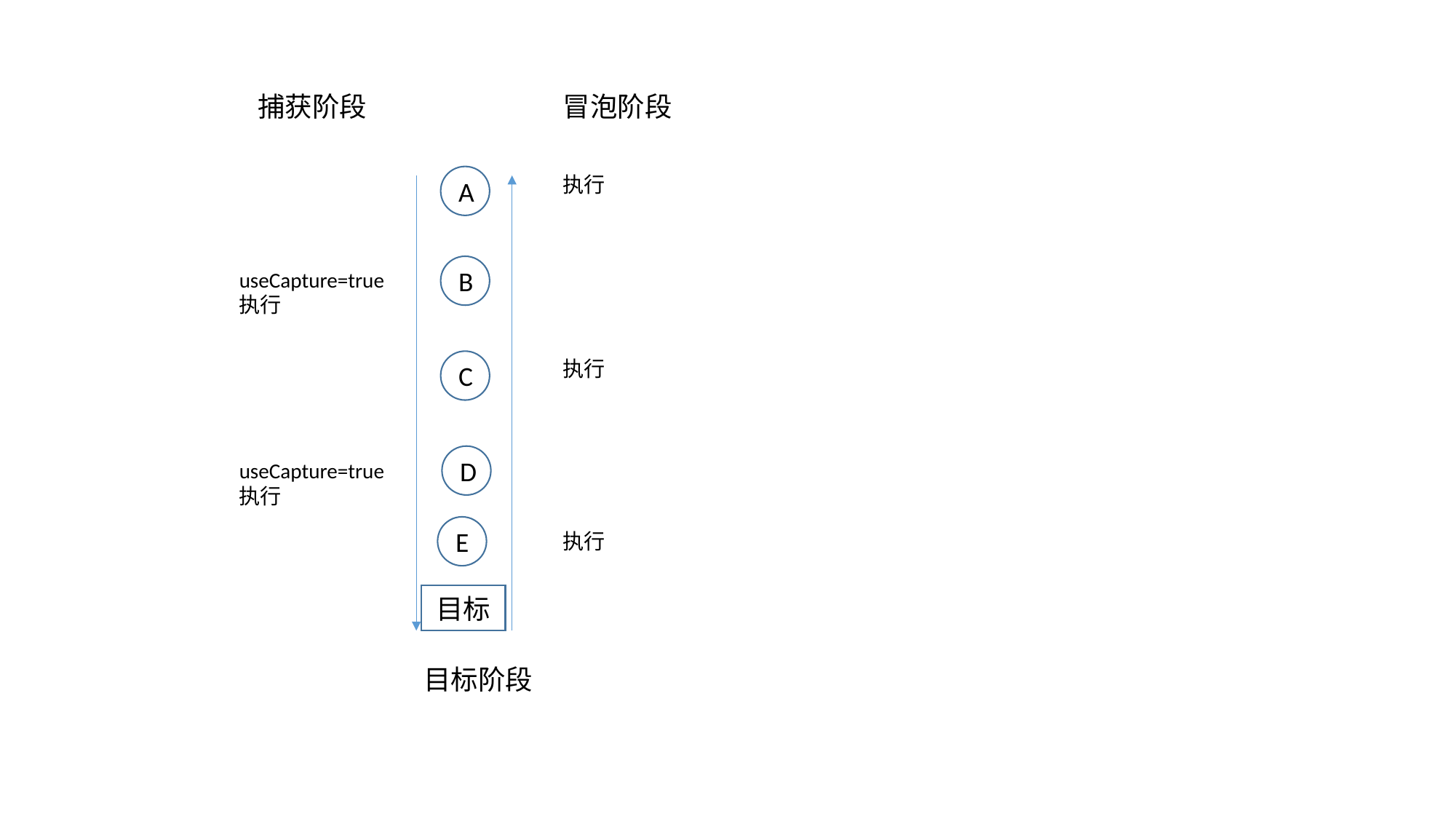

捕获阶段
冒泡阶段
执行
A
B
useCapture=true
执行
执行
C
D
useCapture=true
执行
E
执行
目标
目标阶段